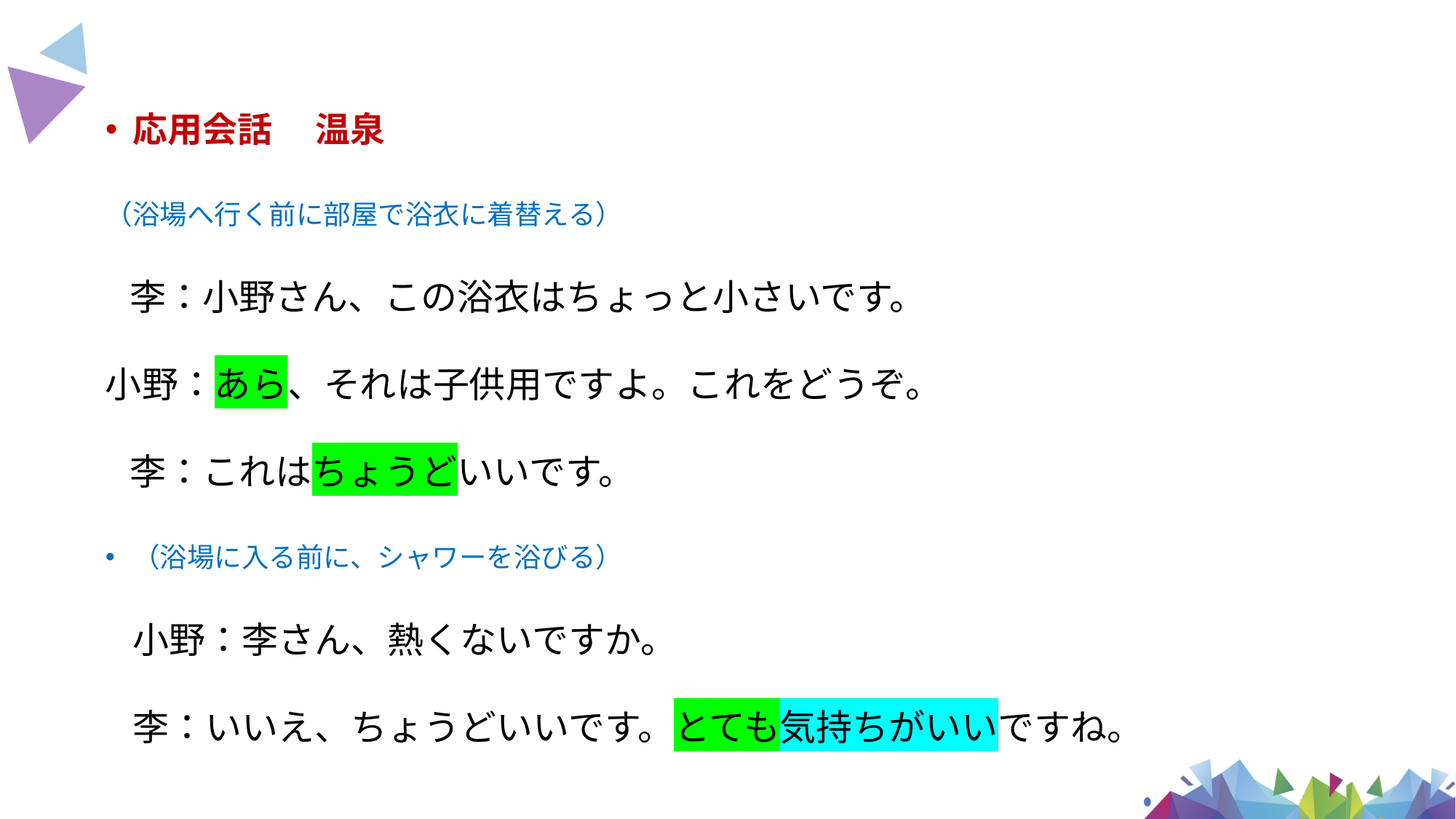

応用会話　 温泉
（浴場へ行く前に部屋で浴衣に着替える）
   李：小野さん、この浴衣はちょっと小さいです。
小野：あら、それは子供用ですよ。これをどうぞ。
   李：これはちょうどいいです。
（浴場に入る前に、シャワーを浴びる）
小野：李さん、熱くないですか。
李：いいえ、ちょうどいいです。とても気持ちがいいですね。